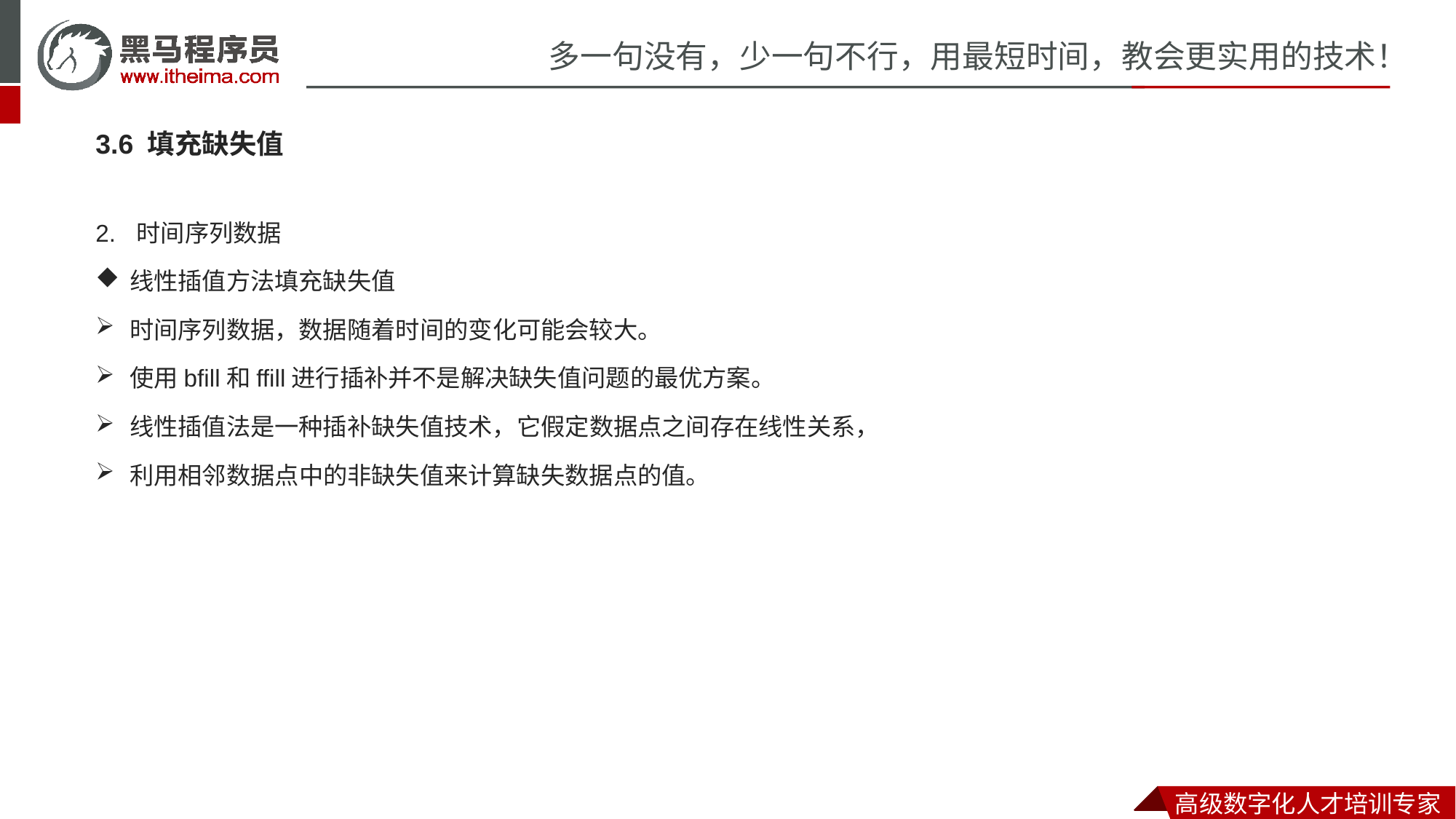

3.6 填充缺失值
时间序列数据
线性插值方法填充缺失值
时间序列数据，数据随着时间的变化可能会较大。
使用bfill和ffill进行插补并不是解决缺失值问题的最优方案。
线性插值法是一种插补缺失值技术，它假定数据点之间存在线性关系，
利用相邻数据点中的非缺失值来计算缺失数据点的值。